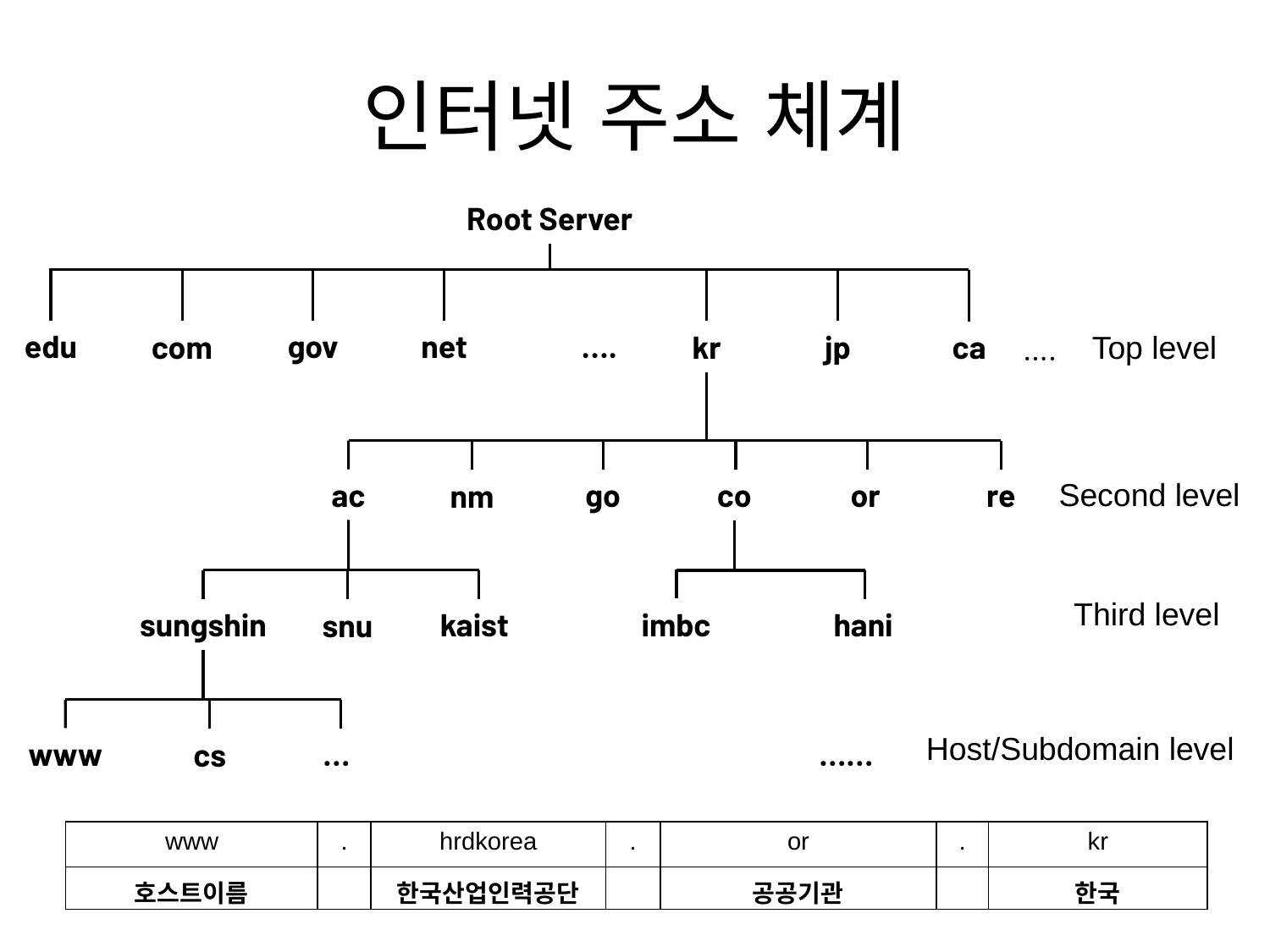

인터넷 주소 체계
Root Server
edu
gov
net
….
com
kr
jp
ca
Top level
….
Second level
ac
go
co
or
re
nm
Third level
sungshin
kaist
imbc
hani
snu
Host/Subdomain level
www
……
…
cs
| www | . | hrdkorea | . | or | . | kr |
| --- | --- | --- | --- | --- | --- | --- |
| 호스트이름 |  | 한국산업인력공단 |  | 공공기관 |  | 한국 |